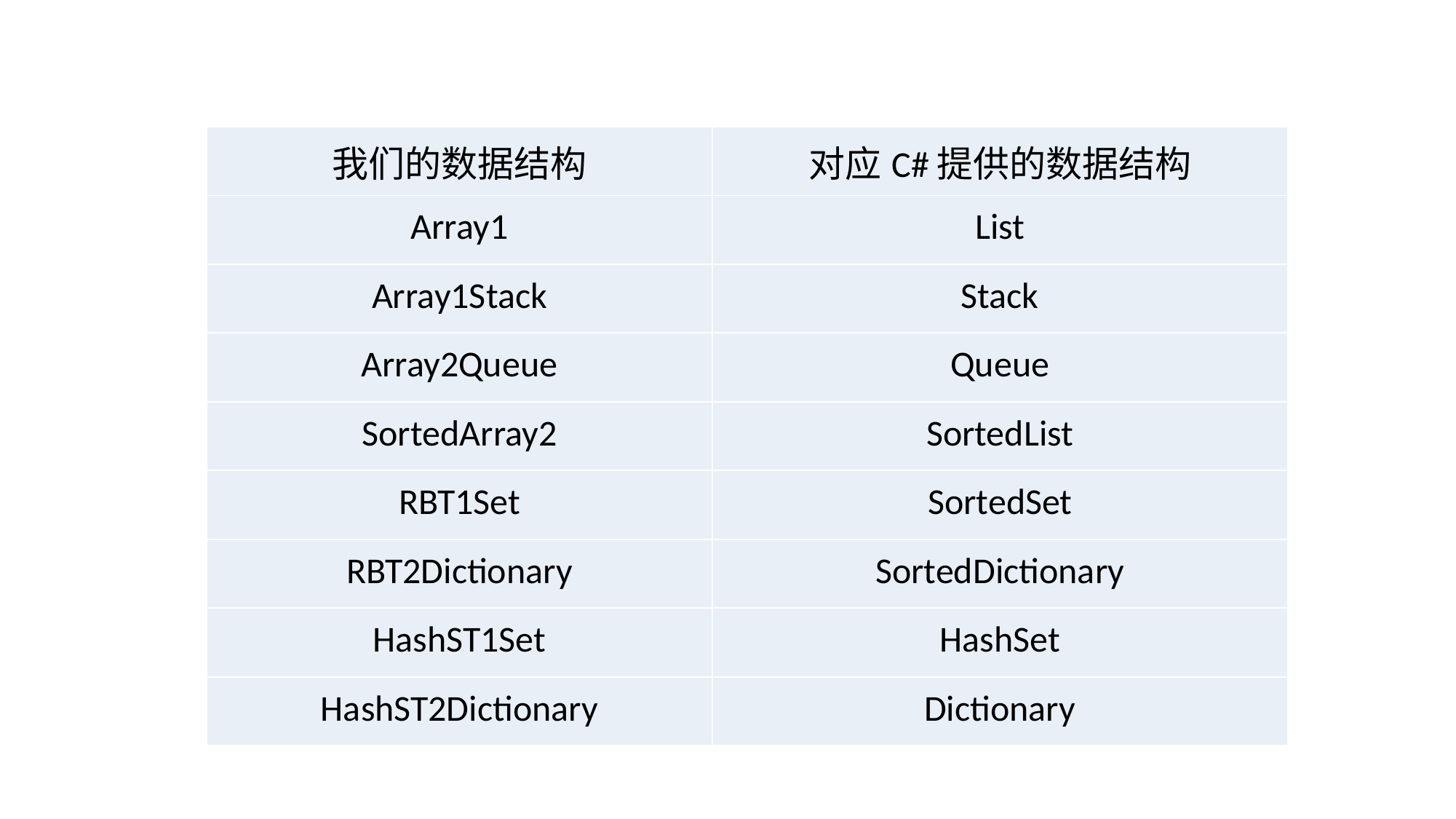

| 我们的数据结构 | 对应C#提供的数据结构 |
| --- | --- |
| Array1 | List |
| Array1Stack | Stack |
| Array2Queue | Queue |
| SortedArray2 | SortedList |
| RBT1Set | SortedSet |
| RBT2Dictionary | SortedDictionary |
| HashST1Set | HashSet |
| HashST2Dictionary | Dictionary |